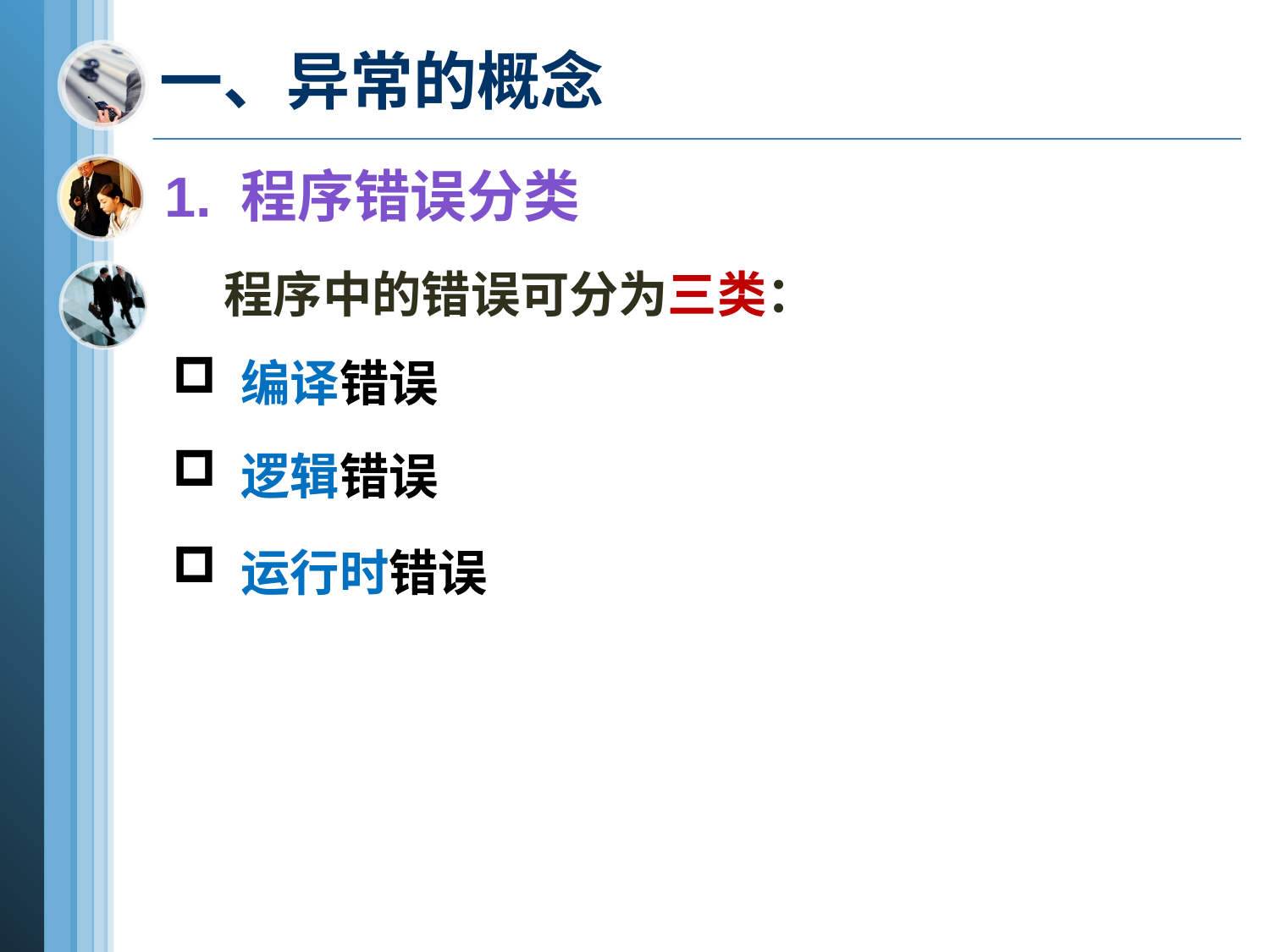

# 一、异常的概念
1. 程序错误分类
    程序中的错误可分为三类：
 编译错误
 逻辑错误
 运行时错误